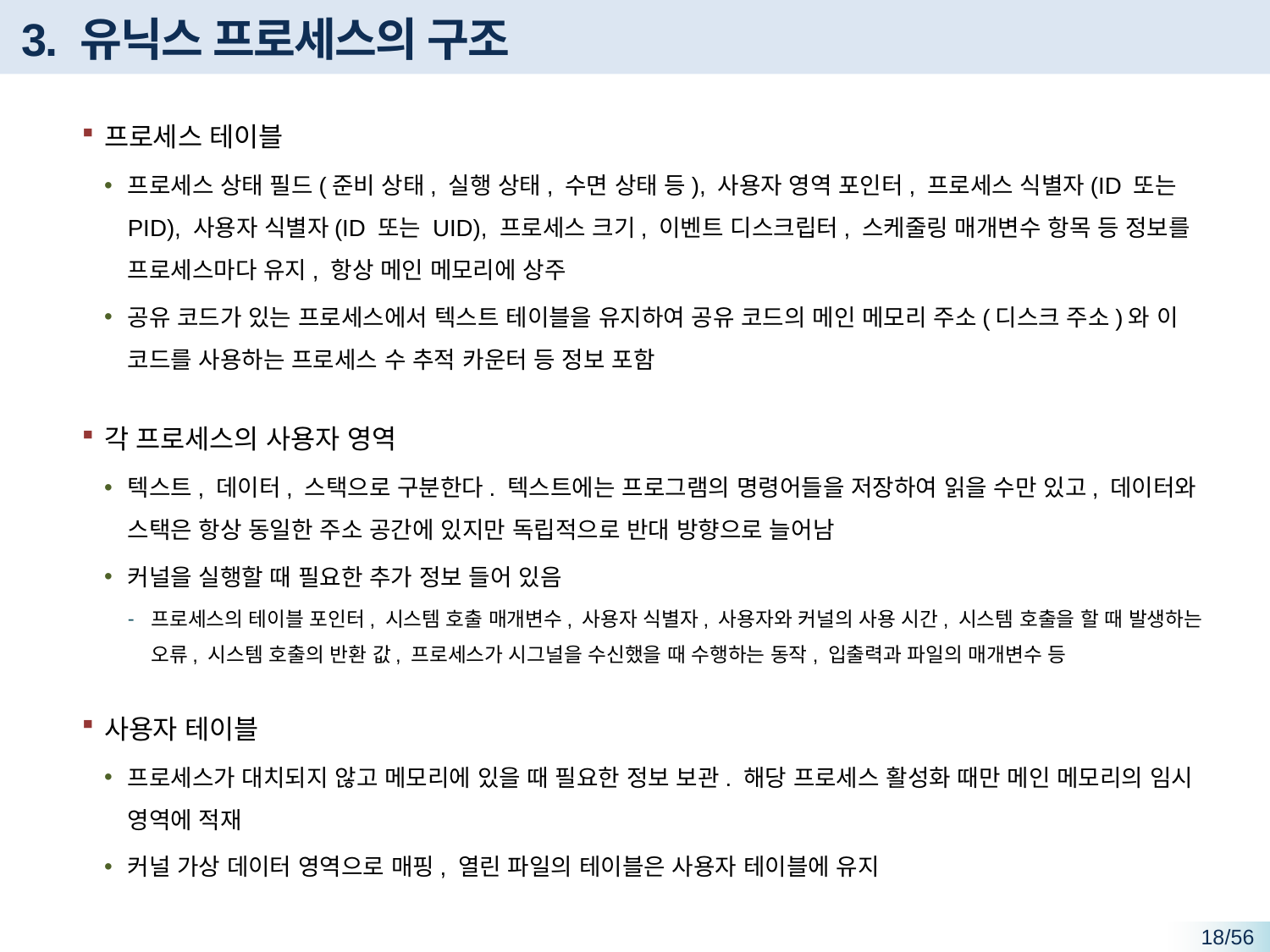

# 3. 유닉스 프로세스의 구조
프로세스 테이블
프로세스 상태 필드(준비 상태, 실행 상태, 수면 상태 등), 사용자 영역 포인터, 프로세스 식별자(ID 또는 PID), 사용자 식별자(ID 또는 UID), 프로세스 크기, 이벤트 디스크립터, 스케줄링 매개변수 항목 등 정보를 프로세스마다 유지, 항상 메인 메모리에 상주
공유 코드가 있는 프로세스에서 텍스트 테이블을 유지하여 공유 코드의 메인 메모리 주소(디스크 주소)와 이 코드를 사용하는 프로세스 수 추적 카운터 등 정보 포함

각 프로세스의 사용자 영역
텍스트, 데이터, 스택으로 구분한다. 텍스트에는 프로그램의 명령어들을 저장하여 읽을 수만 있고, 데이터와 스택은 항상 동일한 주소 공간에 있지만 독립적으로 반대 방향으로 늘어남
커널을 실행할 때 필요한 추가 정보 들어 있음
프로세스의 테이블 포인터, 시스템 호출 매개변수, 사용자 식별자, 사용자와 커널의 사용 시간, 시스템 호출을 할 때 발생하는 오류, 시스템 호출의 반환 값, 프로세스가 시그널을 수신했을 때 수행하는 동작, 입출력과 파일의 매개변수 등

사용자 테이블
프로세스가 대치되지 않고 메모리에 있을 때 필요한 정보 보관. 해당 프로세스 활성화 때만 메인 메모리의 임시 영역에 적재
커널 가상 데이터 영역으로 매핑, 열린 파일의 테이블은 사용자 테이블에 유지